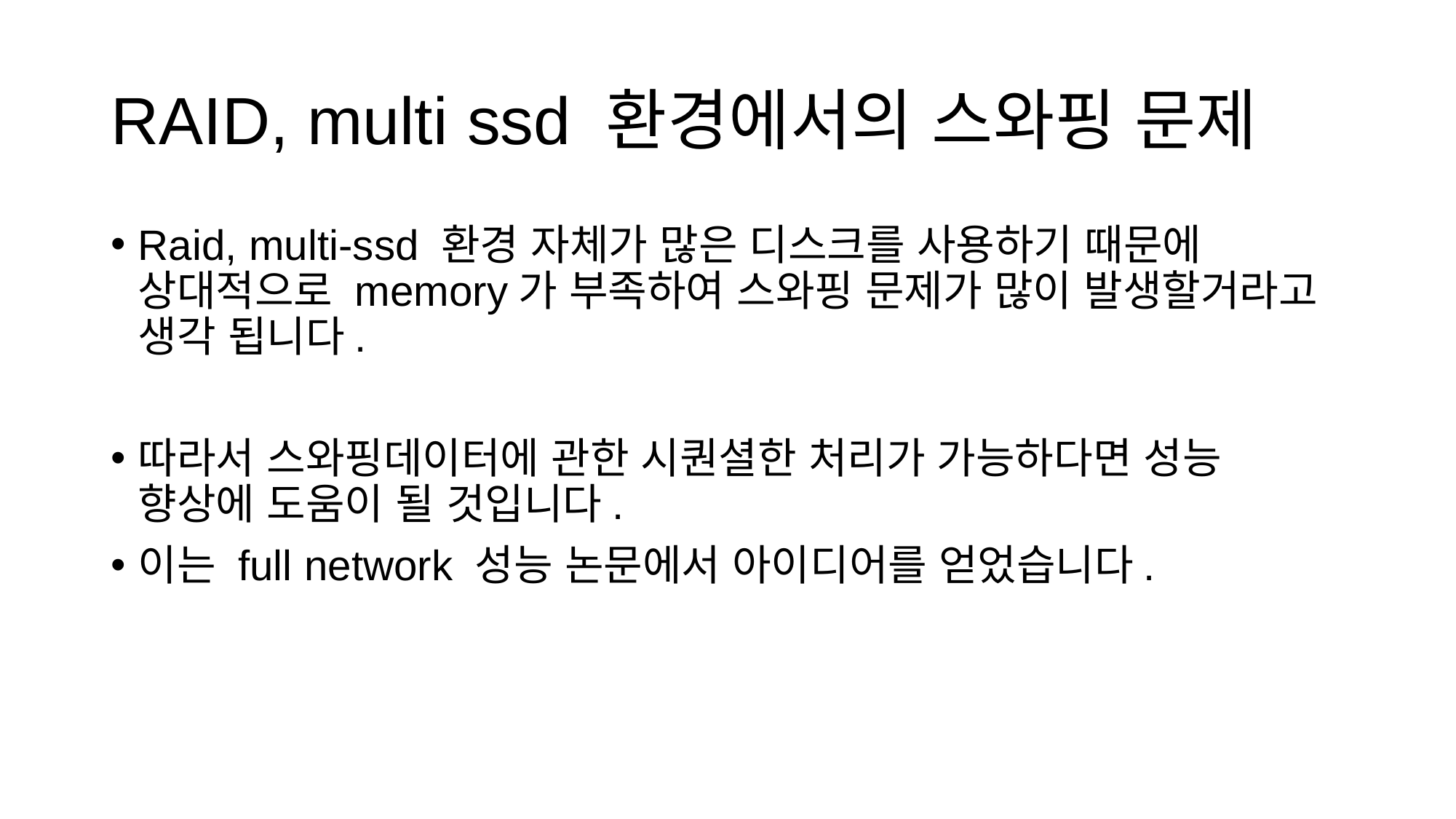

# RAID, multi ssd 환경에서의 스와핑 문제
Raid, multi-ssd 환경 자체가 많은 디스크를 사용하기 때문에 상대적으로 memory가 부족하여 스와핑 문제가 많이 발생할거라고 생각 됩니다.

따라서 스와핑데이터에 관한 시퀀셜한 처리가 가능하다면 성능 향상에 도움이 될 것입니다.
이는 full network 성능 논문에서 아이디어를 얻었습니다.